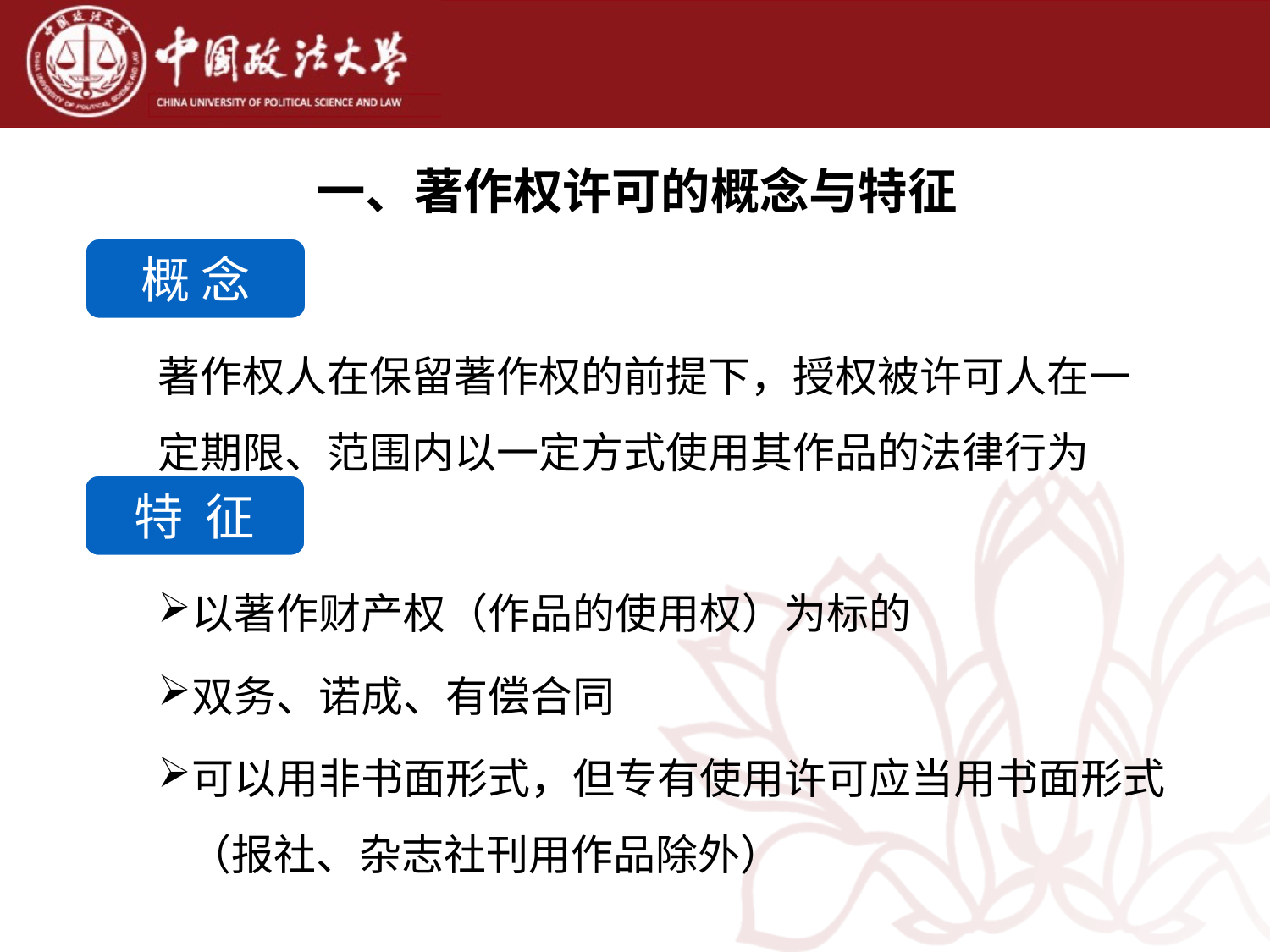

一、著作权许可的概念与特征
概 念
著作权人在保留著作权的前提下，授权被许可人在一定期限、范围内以一定方式使用其作品的法律行为
特  征
以著作财产权（作品的使用权）为标的
双务、诺成、有偿合同
可以用非书面形式，但专有使用许可应当用书面形式（报社、杂志社刊用作品除外）